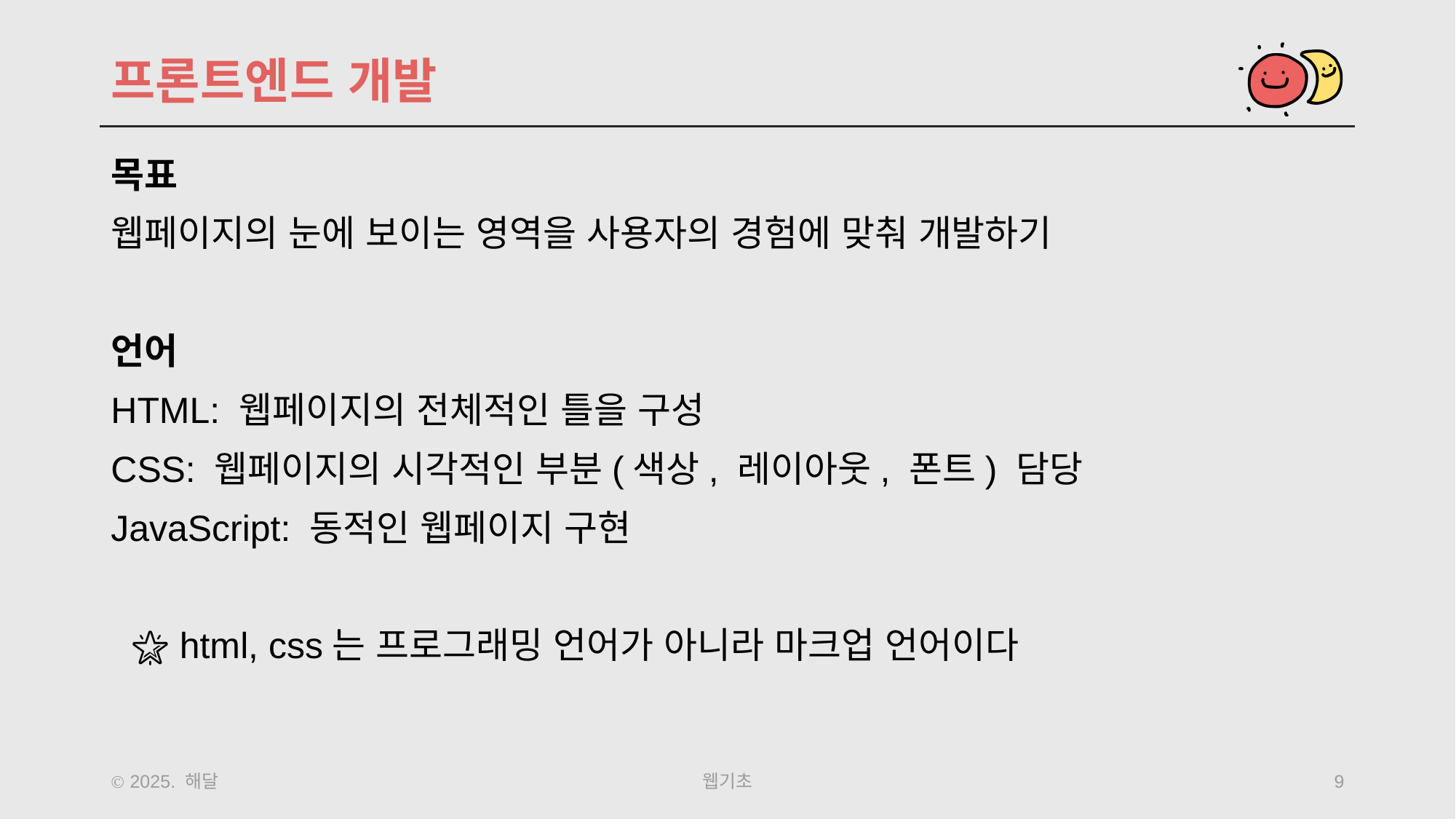

프론트엔드 개발
목표
웹페이지의 눈에 보이는 영역을 사용자의 경험에 맞춰 개발하기

언어
HTML: 웹페이지의 전체적인 틀을 구성
CSS: 웹페이지의 시각적인 부분(색상, 레이아웃, 폰트) 담당
JavaScript: 동적인 웹페이지 구현

  🌟 html, css는 프로그래밍 언어가 아니라 마크업 언어이다
Ⓒ 2025. 해달
웹기초
9